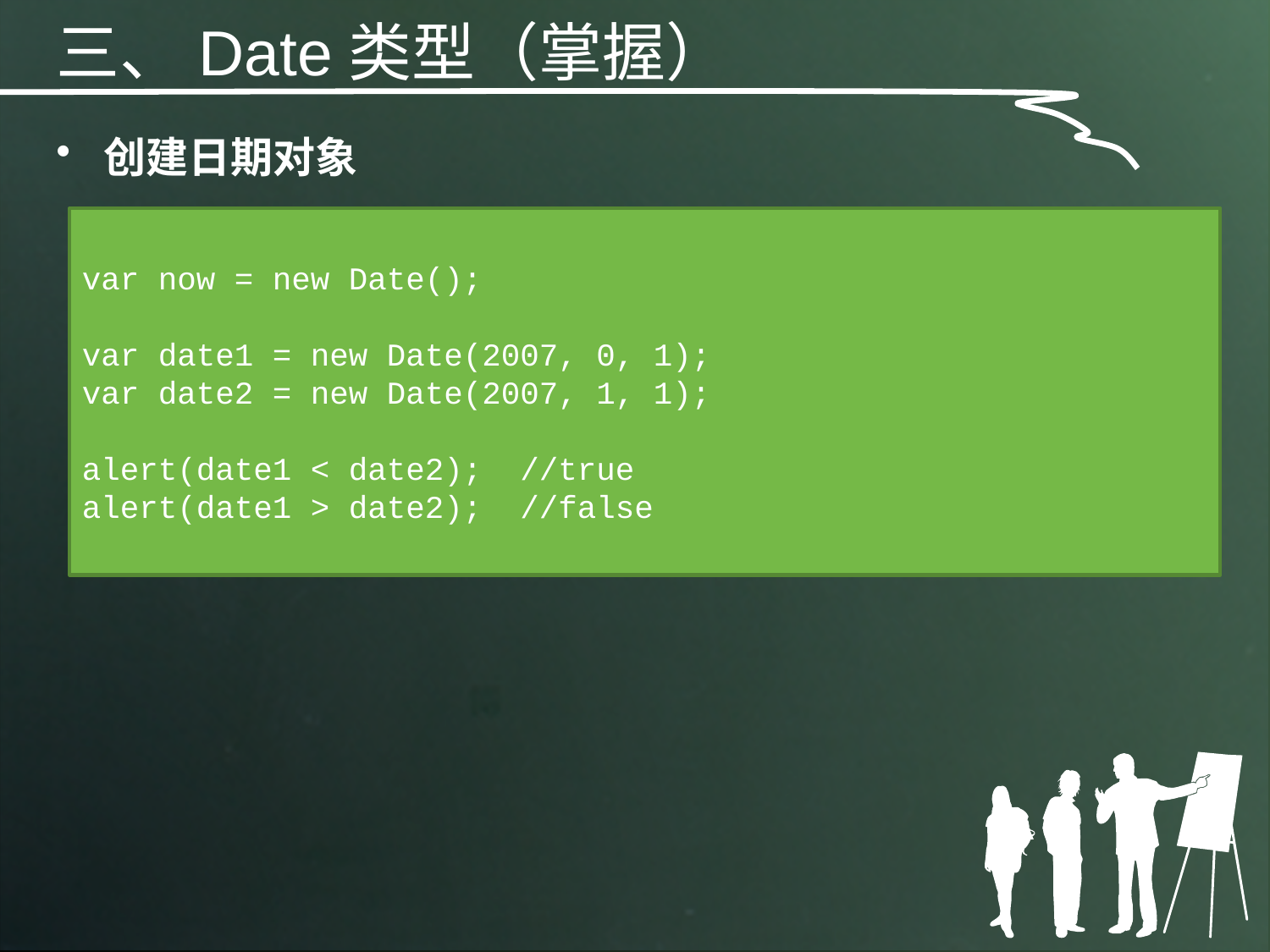

三、Date类型（掌握）

创建日期对象

var now = new Date();

var date1 = new Date(2007, 0, 1);
var date2 = new Date(2007, 1, 1);

alert(date1 < date2);  //true
alert(date1 > date2);  //false